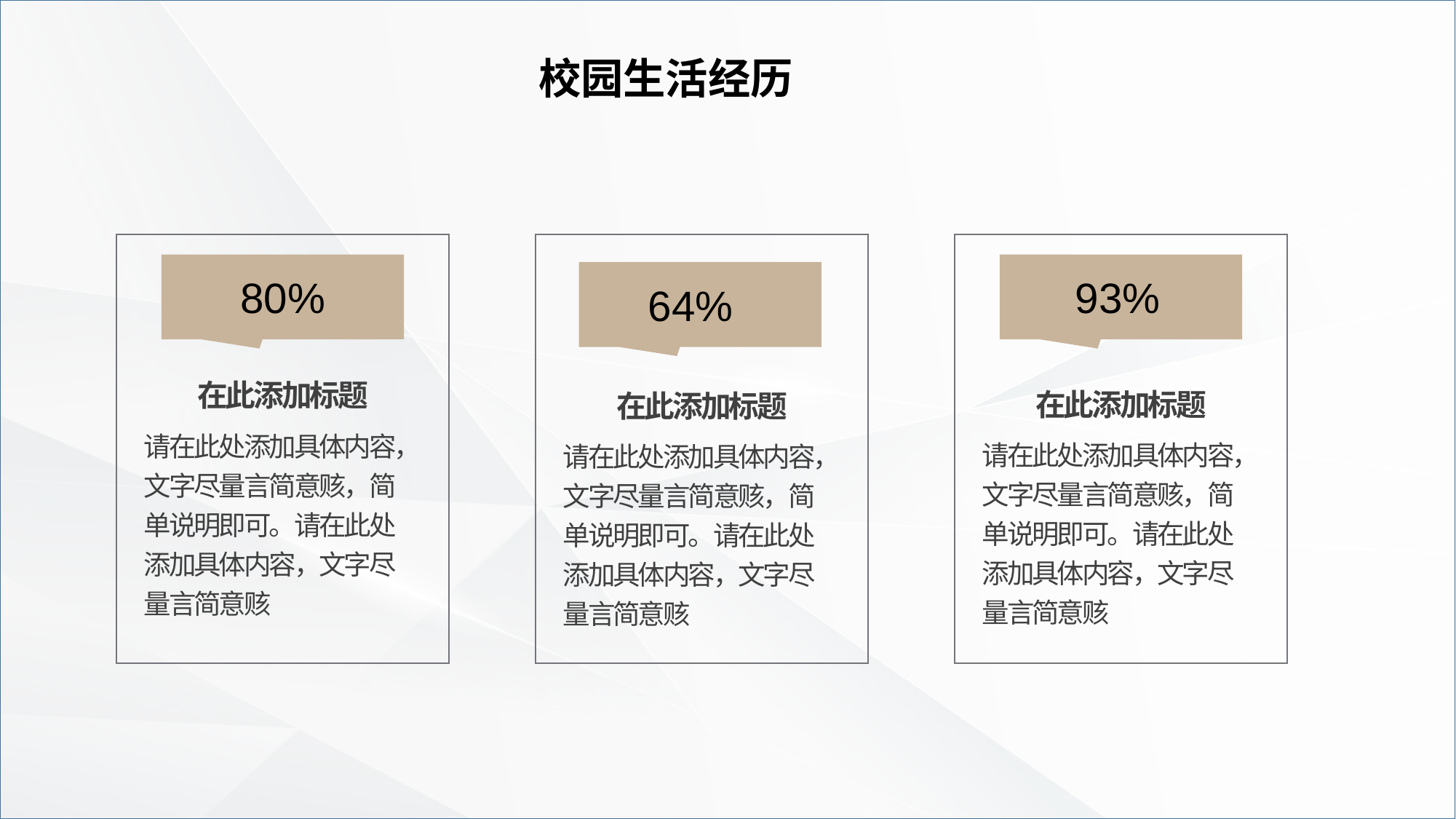

校园生活经历

80%
93%
64%
在此添加标题
在此添加标题
在此添加标题
请在此处添加具体内容，文字尽量言简意赅，简单说明即可。请在此处添加具体内容，文字尽量言简意赅
请在此处添加具体内容，文字尽量言简意赅，简单说明即可。请在此处添加具体内容，文字尽量言简意赅
请在此处添加具体内容，文字尽量言简意赅，简单说明即可。请在此处添加具体内容，文字尽量言简意赅